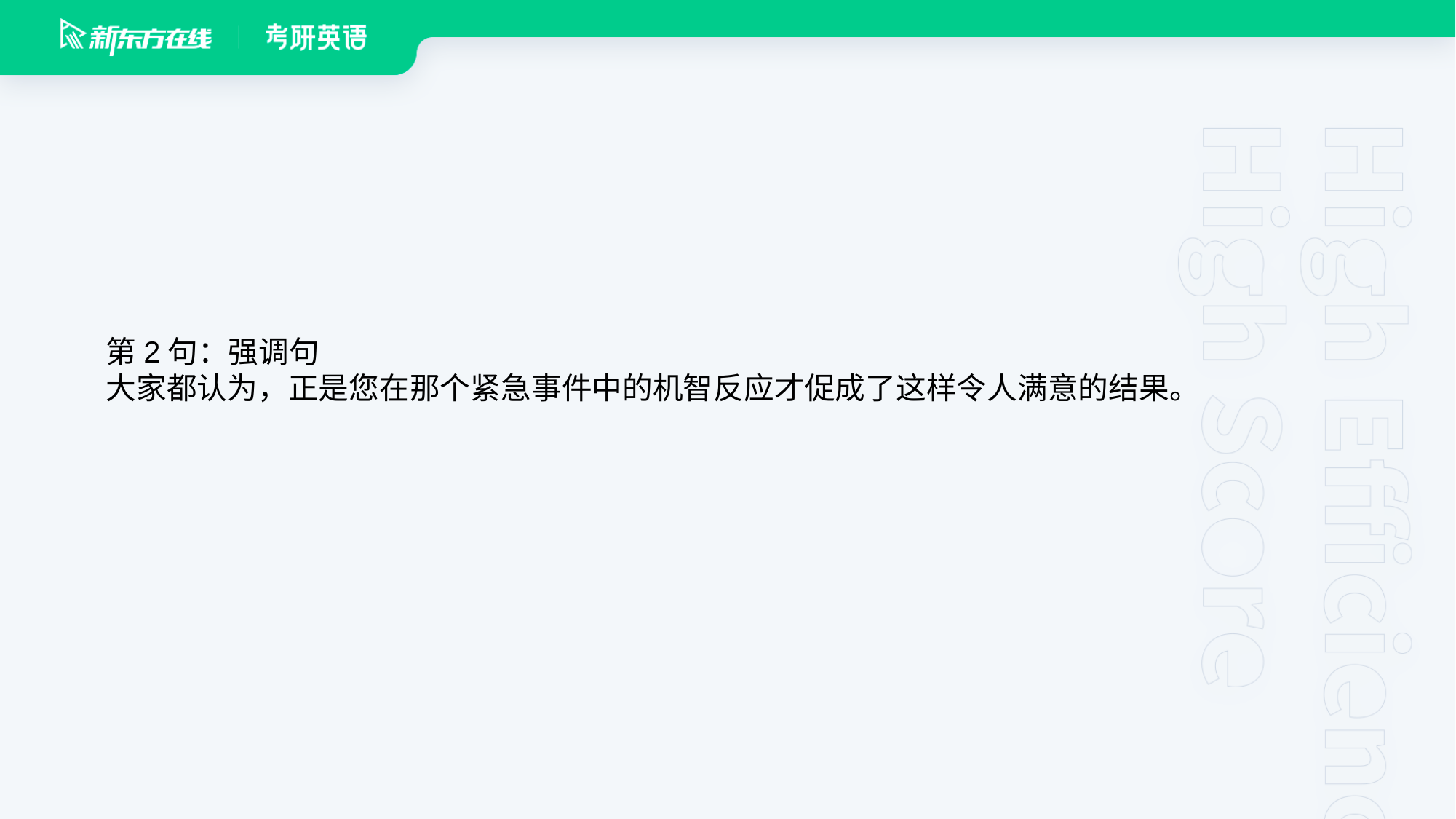

第2句：强调句
大家都认为，正是您在那个紧急事件中的机智反应才促成了这样令人满意的结果。